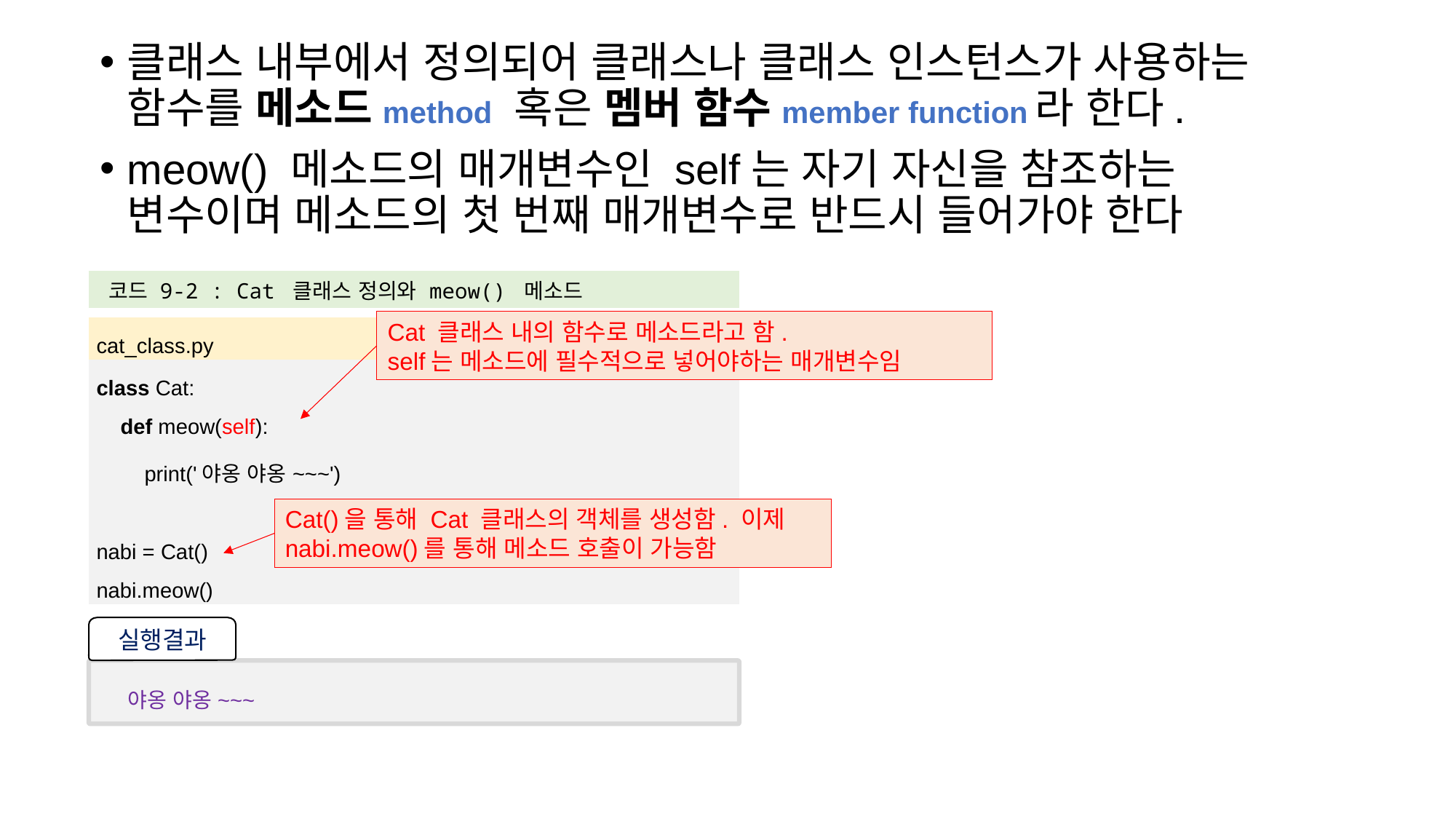

클래스 내부에서 정의되어 클래스나 클래스 인스턴스가 사용하는 함수를 메소드method 혹은 멤버 함수member function라 한다.
meow() 메소드의 매개변수인 self는 자기 자신을 참조하는 변수이며 메소드의 첫 번째 매개변수로 반드시 들어가야 한다

| 코드 9-2 : Cat 클래스 정의와 meow() 메소드 |
| --- |
|  |
| cat\_class.py |
| class Cat: def meow(self): print('야옹 야옹~~~') nabi = Cat() nabi.meow() |
Cat 클래스 내의 함수로 메소드라고 함.
self는 메소드에 필수적으로 넣어야하는 매개변수임
Cat()을 통해 Cat 클래스의 객체를 생성함. 이제 nabi.meow()를 통해 메소드 호출이 가능함
실행결과

야옹 야옹~~~